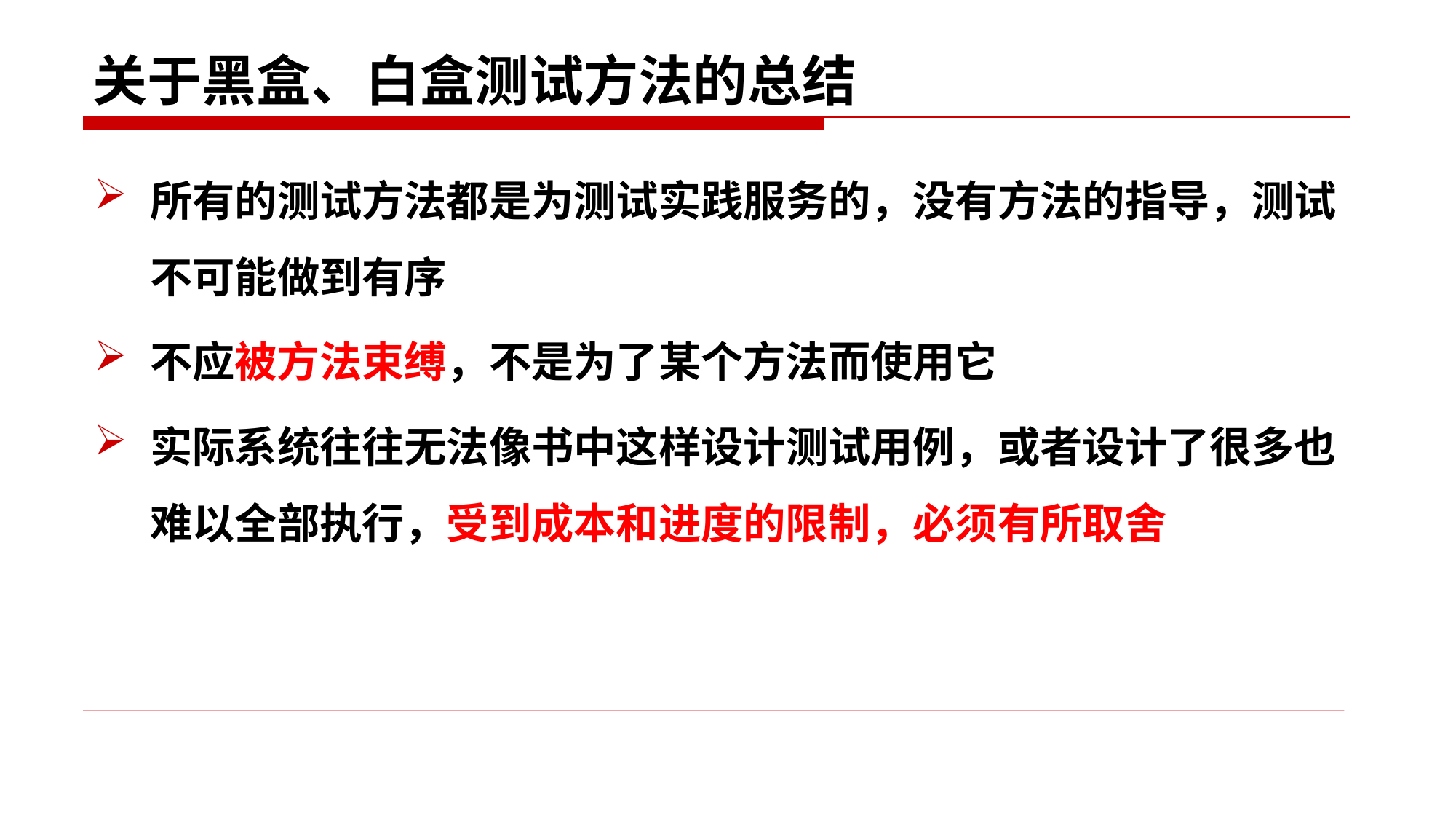

# 关于黑盒、白盒测试方法的总结
所有的测试方法都是为测试实践服务的，没有方法的指导，测试不可能做到有序
不应被方法束缚，不是为了某个方法而使用它
实际系统往往无法像书中这样设计测试用例，或者设计了很多也难以全部执行，受到成本和进度的限制，必须有所取舍